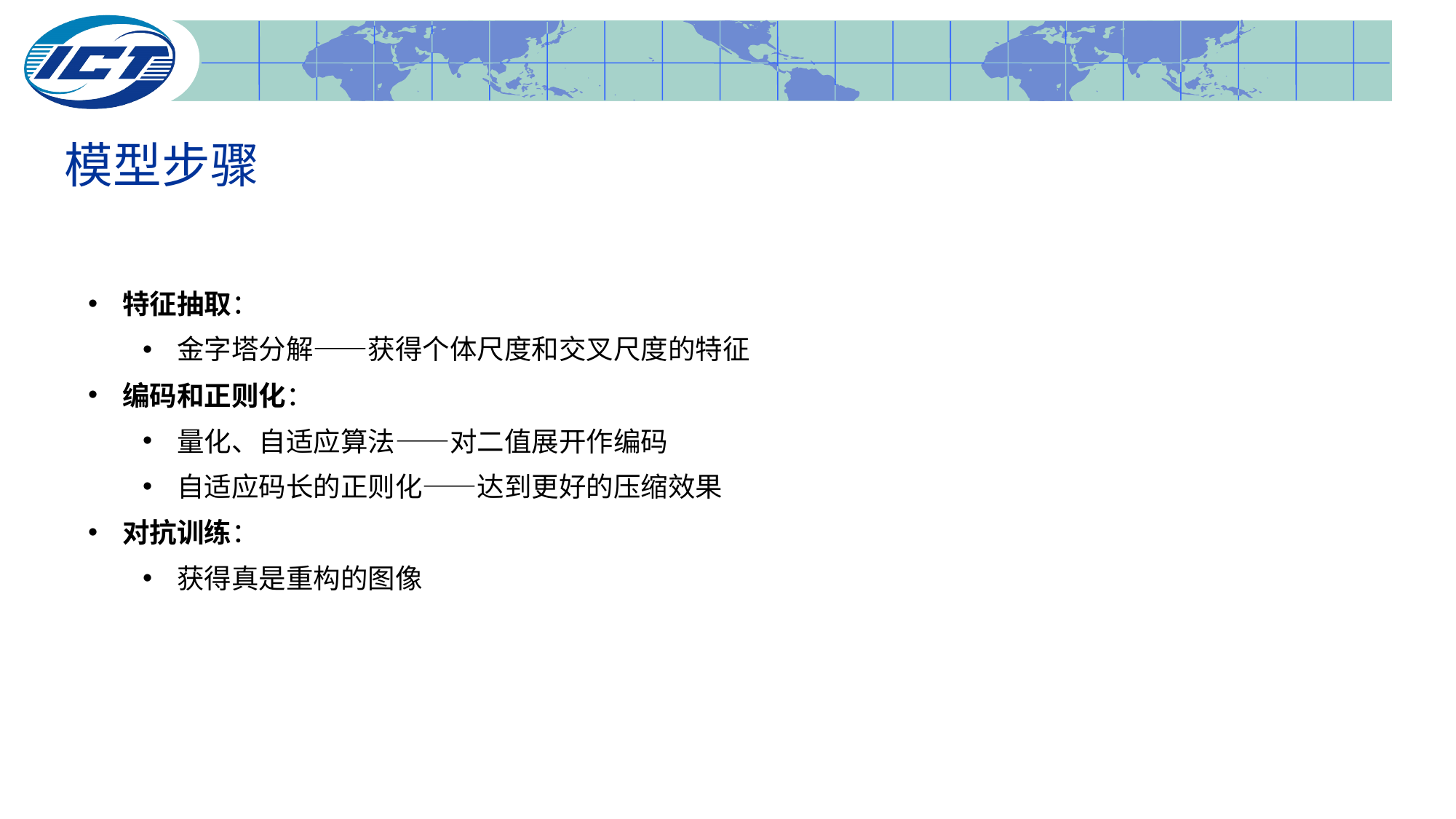

# 模型步骤
特征抽取：
金字塔分解——获得个体尺度和交叉尺度的特征
编码和正则化：
量化、自适应算法——对二值展开作编码
自适应码长的正则化——达到更好的压缩效果
对抗训练：
获得真是重构的图像
5